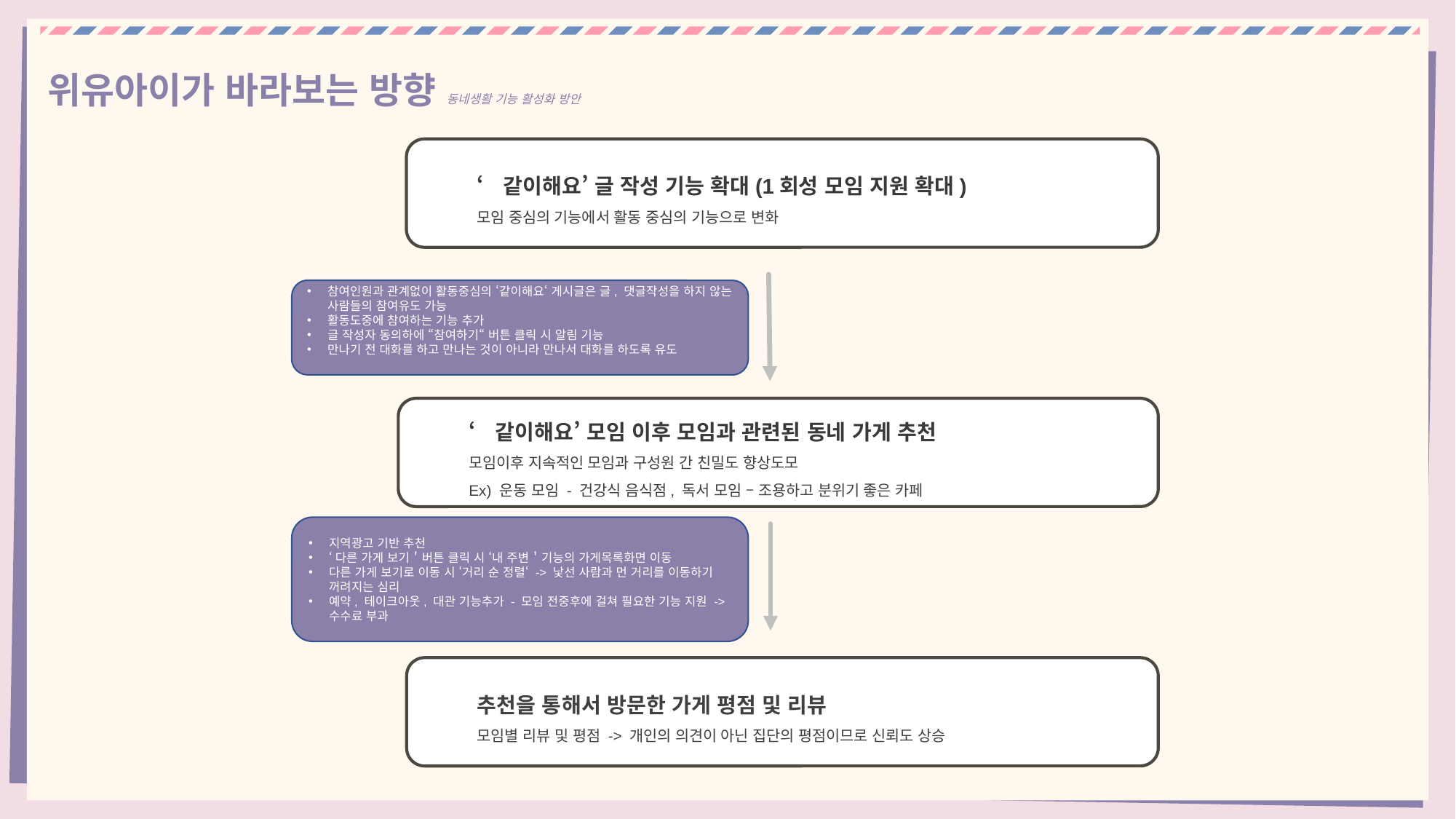

위유아이가 바라보는 방향 동네생활 기능 활성화 방안

‘같이해요’ 글 작성 기능 확대(1회성 모임 지원 확대)
모임 중심의 기능에서 활동 중심의 기능으로 변화
01
참여인원과 관계없이 활동중심의 ‘같이해요‘ 게시글은 글, 댓글작성을 하지 않는 사람들의 참여유도 가능
활동도중에 참여하는 기능 추가
글 작성자 동의하에 “참여하기“ 버튼 클릭 시 알림 기능
만나기 전 대화를 하고 만나는 것이 아니라 만나서 대화를 하도록 유도

‘같이해요’ 모임 이후 모임과 관련된 동네 가게 추천
모임이후 지속적인 모임과 구성원 간 친밀도 향상도모
Ex) 운동 모임 - 건강식 음식점, 독서 모임 – 조용하고 분위기 좋은 카페
02
지역광고 기반 추천
‘다른 가게 보기＇버튼 클릭 시 ‘내 주변＇기능의 가게목록화면 이동
다른 가게 보기로 이동 시 ‘거리 순 정렬‘ -> 낯선 사람과 먼 거리를 이동하기 꺼려지는 심리
예약, 테이크아웃, 대관 기능추가 - 모임 전중후에 걸쳐 필요한 기능 지원 -> 수수료 부과
추천을 통해서 방문한 가게 평점 및 리뷰
모임별 리뷰 및 평점 -> 개인의 의견이 아닌 집단의 평점이므로 신뢰도 상승
03